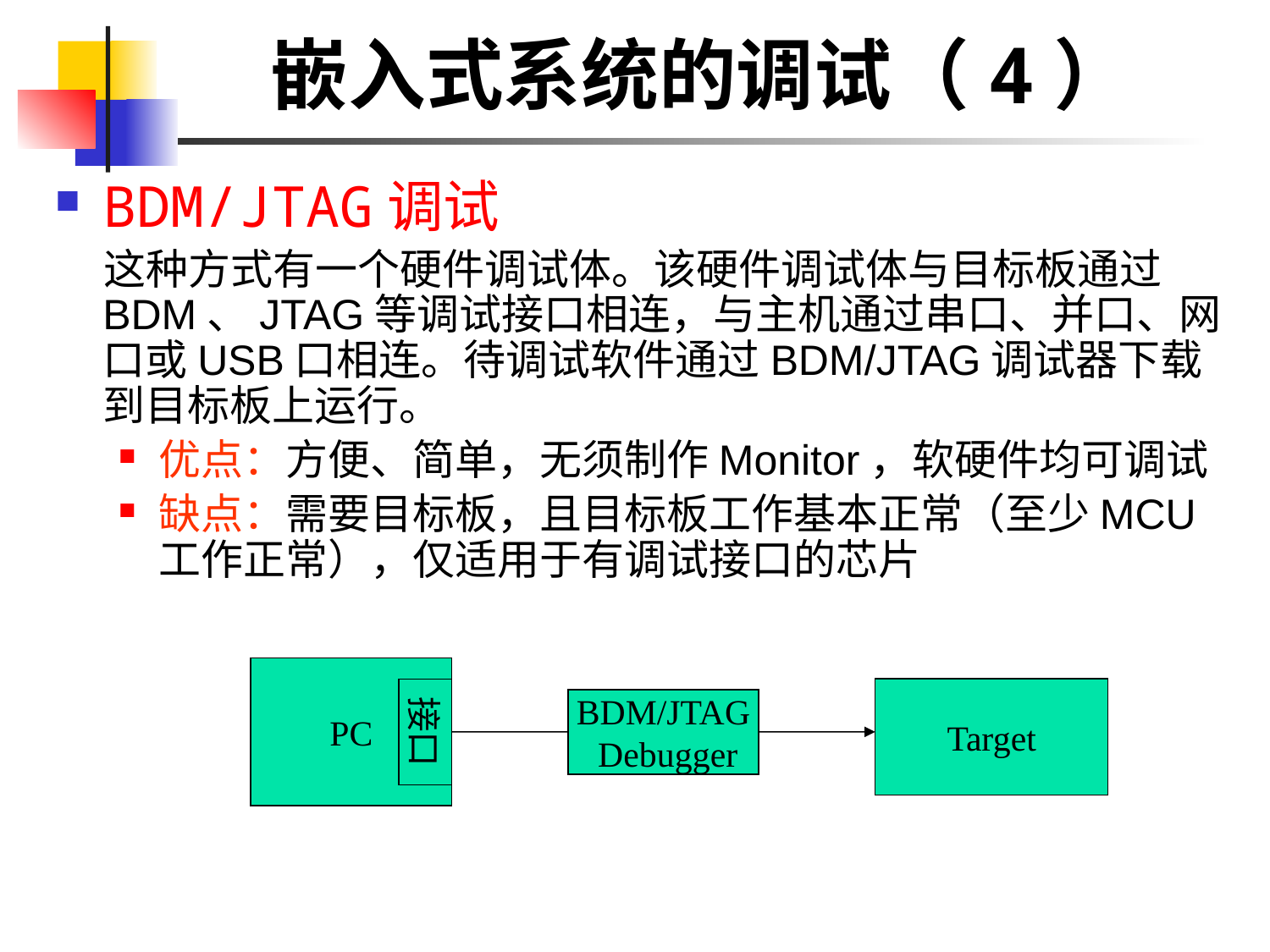

# 嵌入式系统的调试（4）
BDM/JTAG调试
    这种方式有一个硬件调试体。该硬件调试体与目标板通过BDM、JTAG等调试接口相连，与主机通过串口、并口、网口或USB口相连。待调试软件通过BDM/JTAG调试器下载到目标板上运行。
优点：方便、简单，无须制作Monitor，软硬件均可调试
缺点：需要目标板，且目标板工作基本正常（至少MCU工作正常），仅适用于有调试接口的芯片

PC
接口
Target
BDM/JTAG
 Debugger